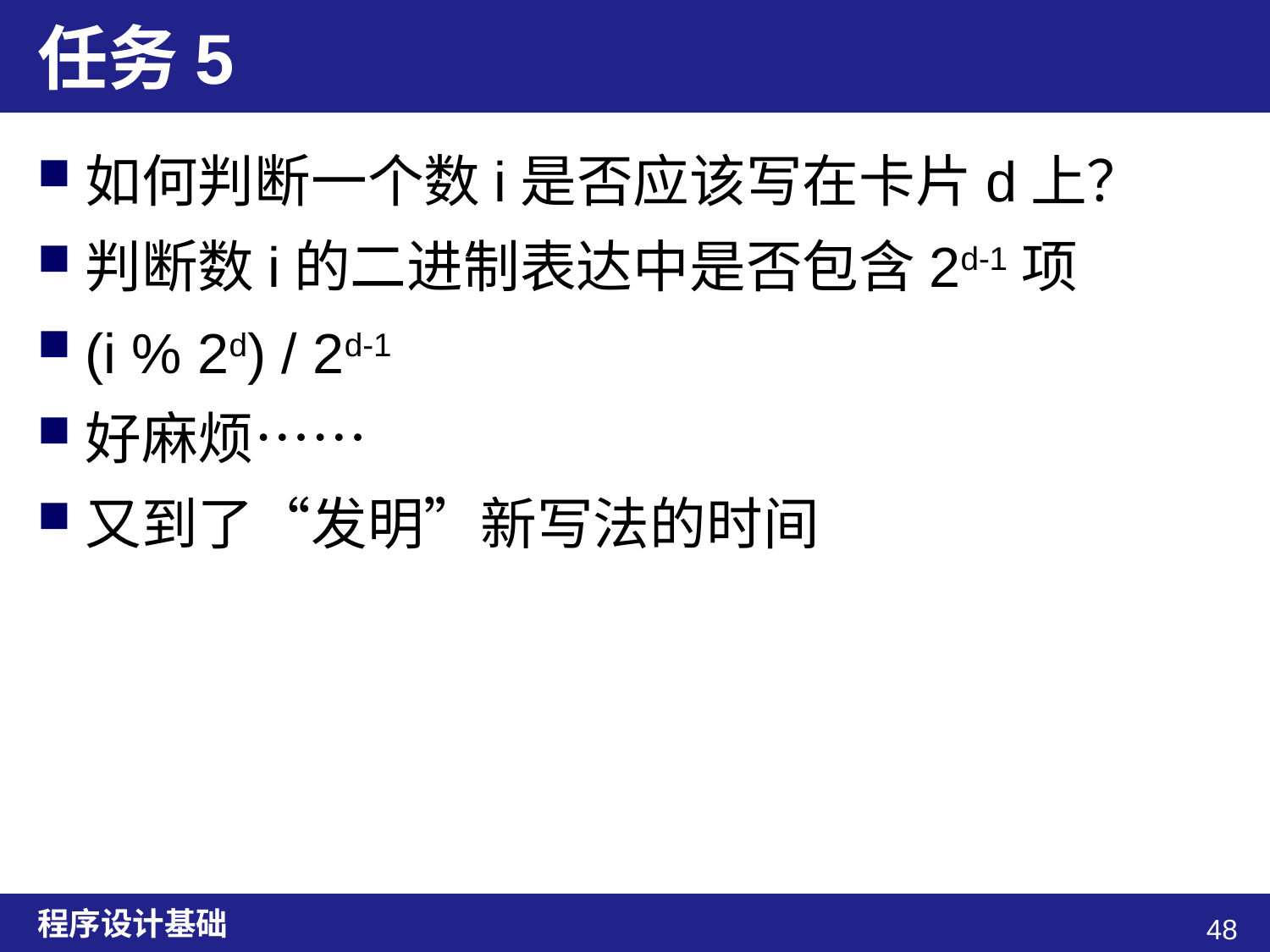

# 任务5
如何判断一个数i是否应该写在卡片d上？
判断数i的二进制表达中是否包含2d-1项
(i % 2d) / 2d-1
好麻烦……
又到了“发明”新写法的时间